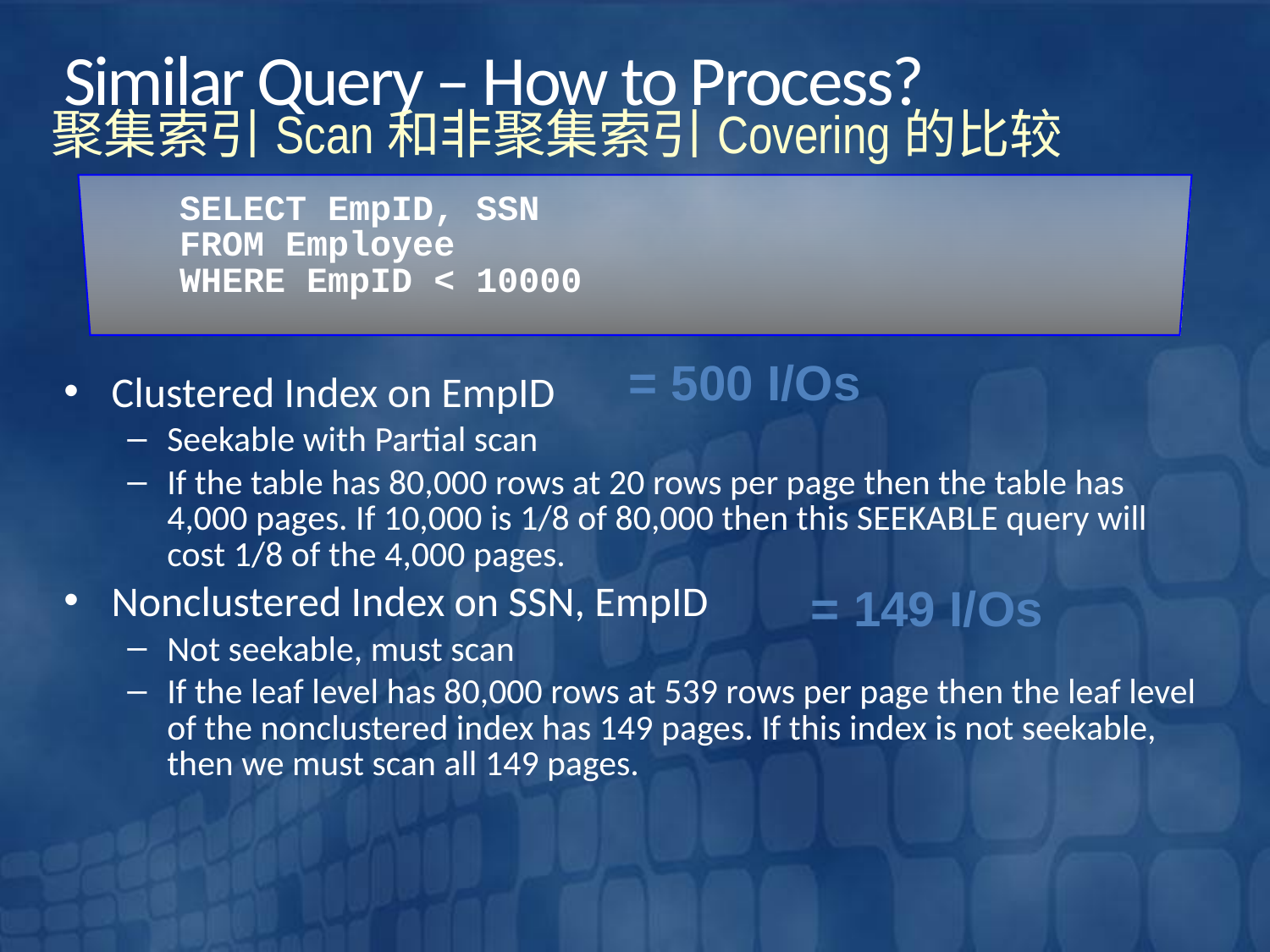

# Similar Query – How to Process?
聚集索引Scan和非聚集索引Covering的比较
SELECT EmpID, SSN
FROM Employee
WHERE EmpID < 10000

Clustered Index on EmpID
Seekable with Partial scan
If the table has 80,000 rows at 20 rows per page then the table has 4,000 pages. If 10,000 is 1/8 of 80,000 then this SEEKABLE query will cost 1/8 of the 4,000 pages.
Nonclustered Index on SSN, EmpID
Not seekable, must scan
If the leaf level has 80,000 rows at 539 rows per page then the leaf level of the nonclustered index has 149 pages. If this index is not seekable, then we must scan all 149 pages.
= 500 I/Os
= 149 I/Os